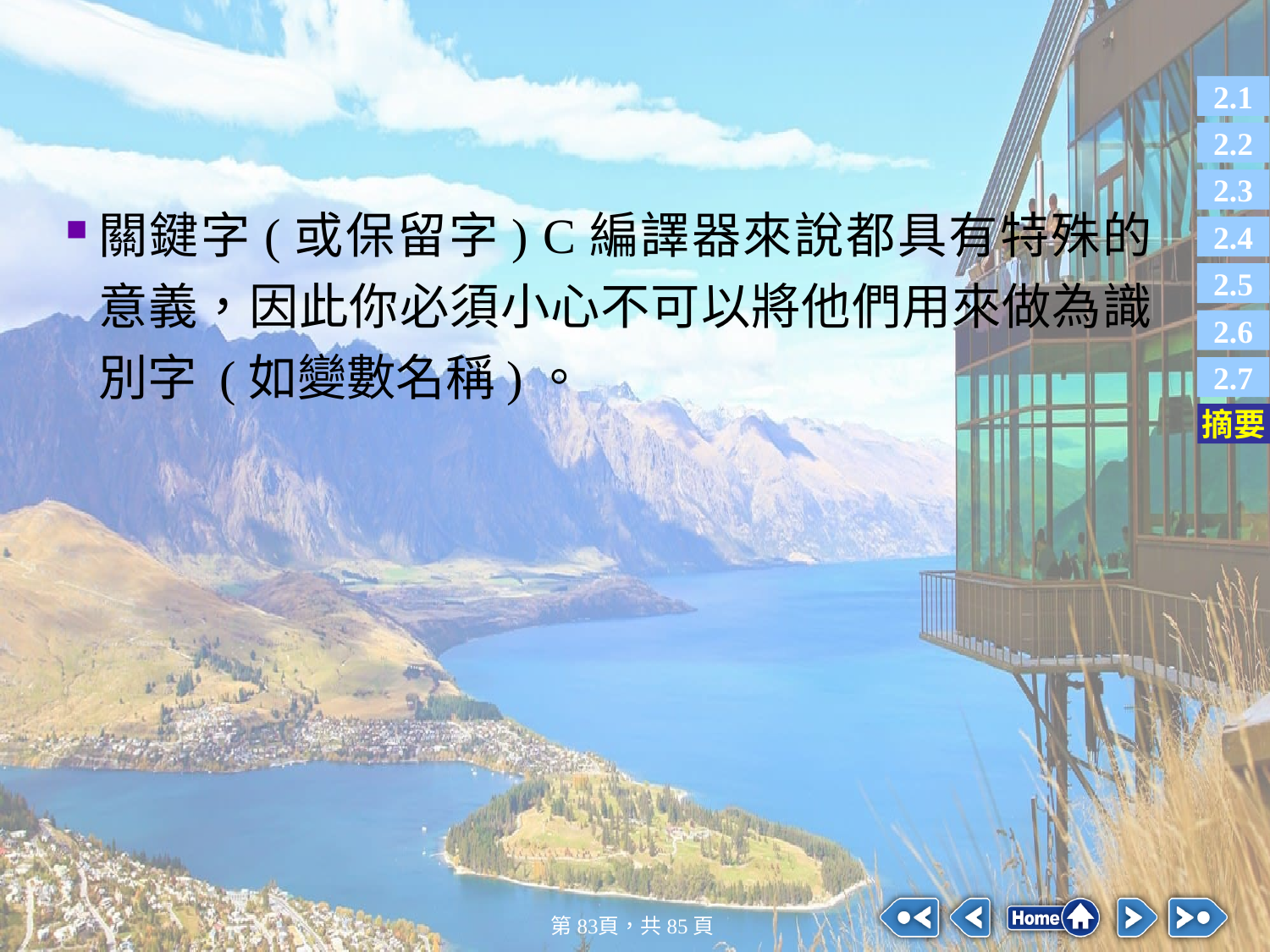

#
關鍵字(或保留字) C編譯器來說都具有特殊的意義，因此你必須小心不可以將他們用來做為識別字 (如變數名稱)。